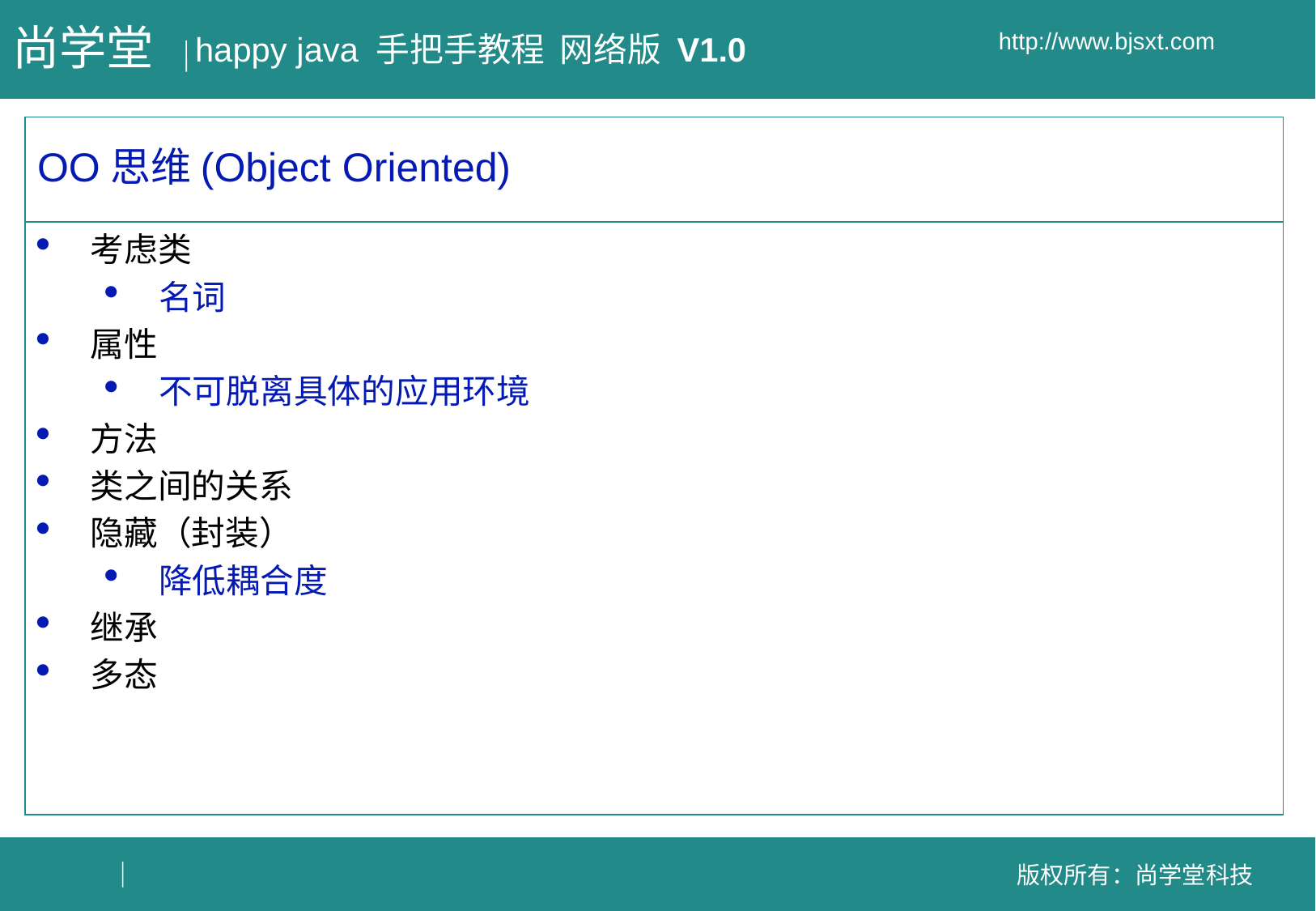

# OO思维(Object Oriented)
考虑类
名词
属性
不可脱离具体的应用环境
方法
类之间的关系
隐藏（封装）
降低耦合度
继承
多态